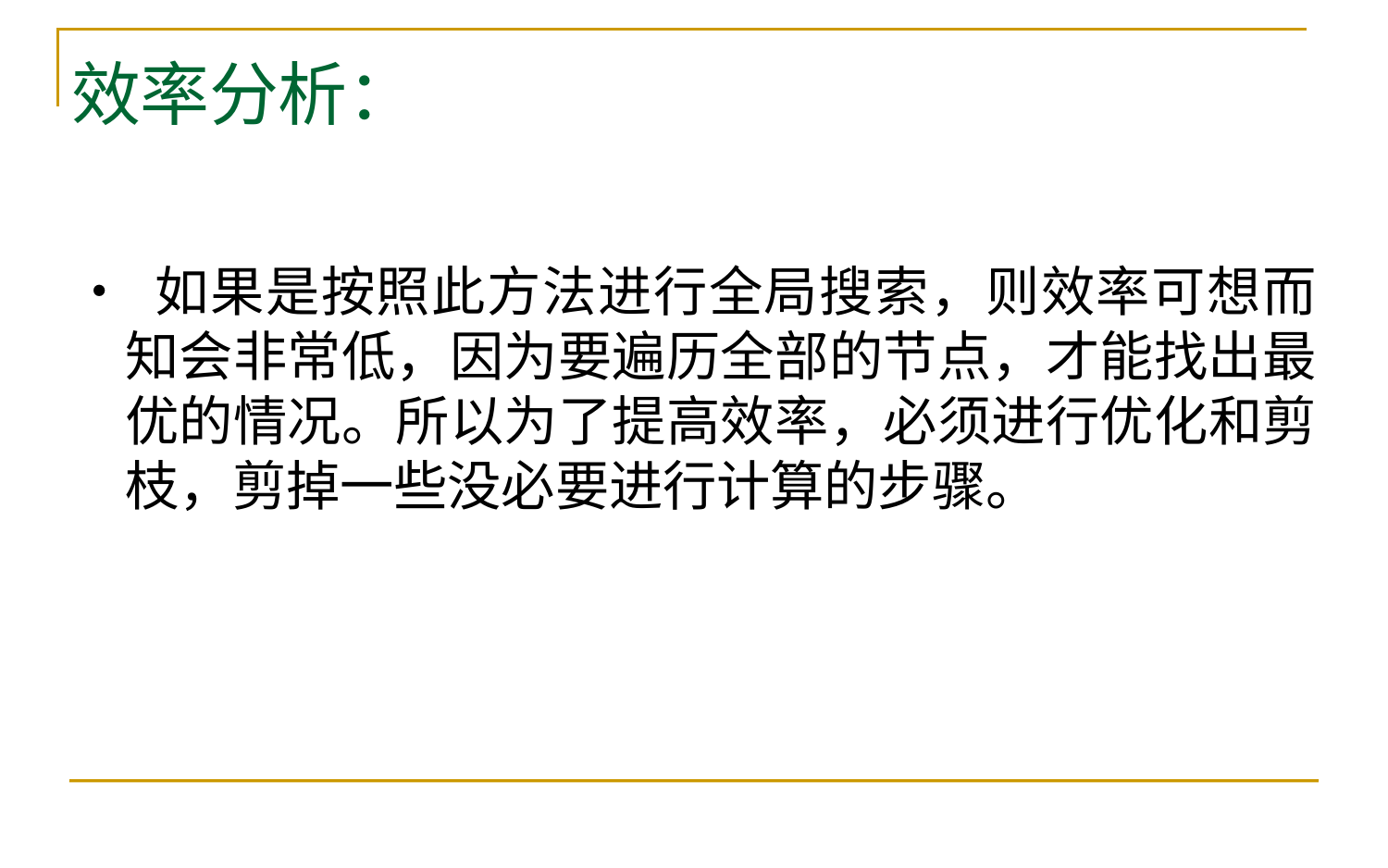

# 效率分析：
• 如果是按照此方法进行全局搜索，则效率可想而知会非常低，因为要遍历全部的节点，才能找出最优的情况。所以为了提高效率，必须进行优化和剪枝，剪掉一些没必要进行计算的步骤。